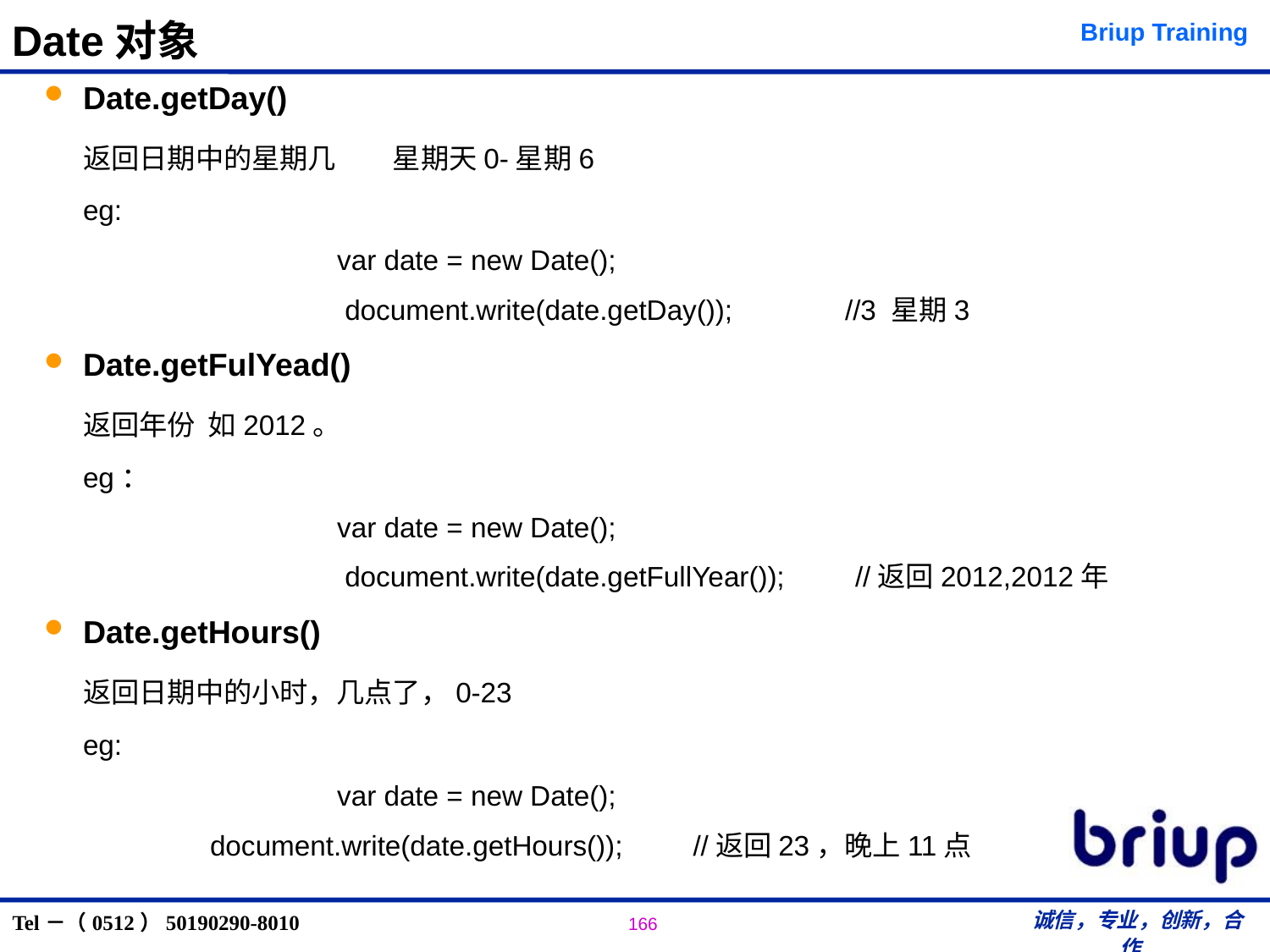

# Date对象
Date.getDay()
	返回日期中的星期几　　星期天0-星期6
	eg:
        		var date = new Date();
       		 document.write(date.getDay());	//3 星期3
Date.getFulYead()
	返回年份  如2012。
	eg：
        		var date = new Date();
       		 document.write(date.getFullYear());　　//返回2012,2012年
Date.getHours()
	返回日期中的小时，几点了，0-23
	eg:
        		var date = new Date();
        	document.write(date.getHours());　　//返回23，晚上11点